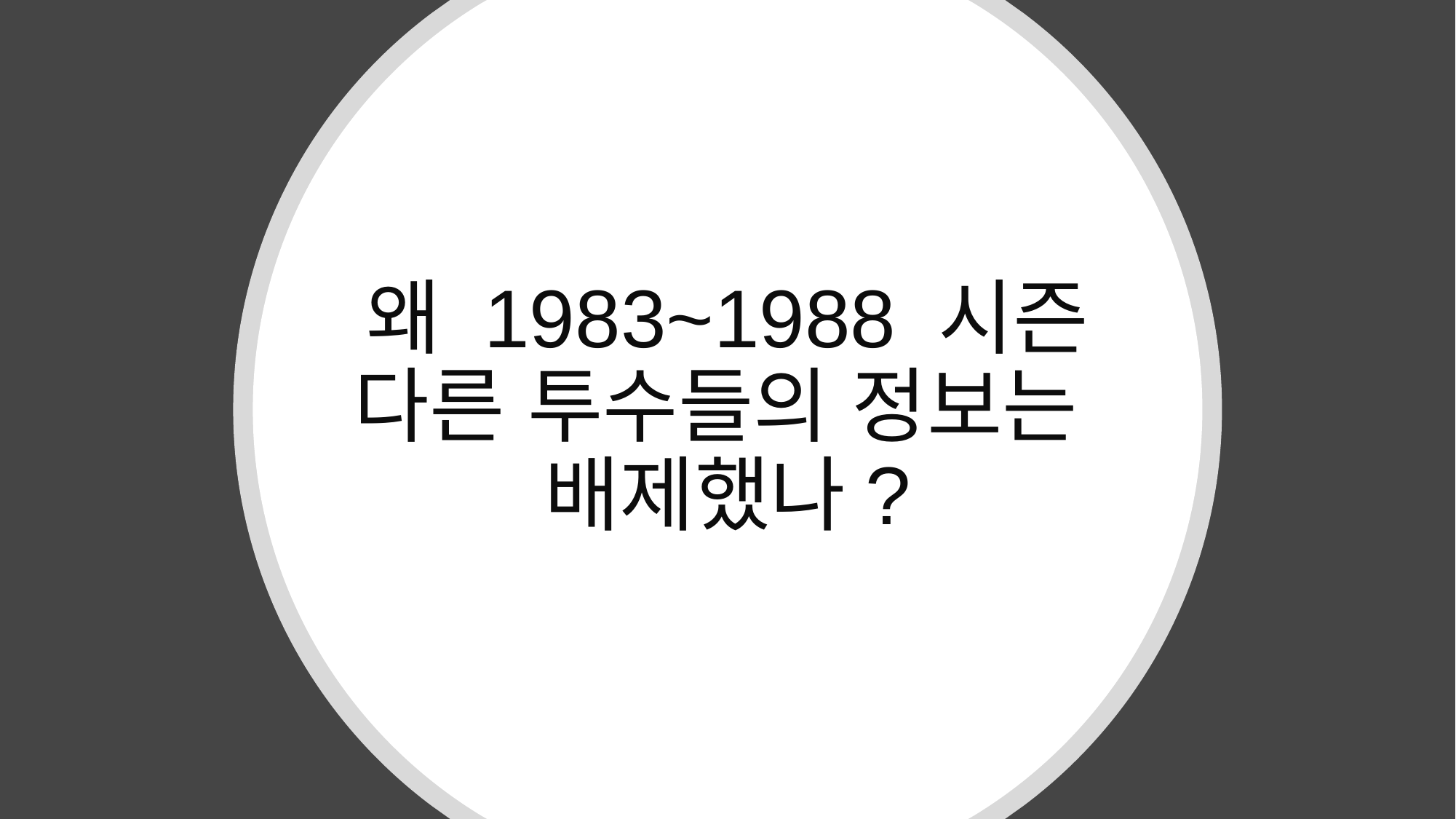

# 왜 1983~1988 시즌 다른 투수들의 정보는 배제했나?